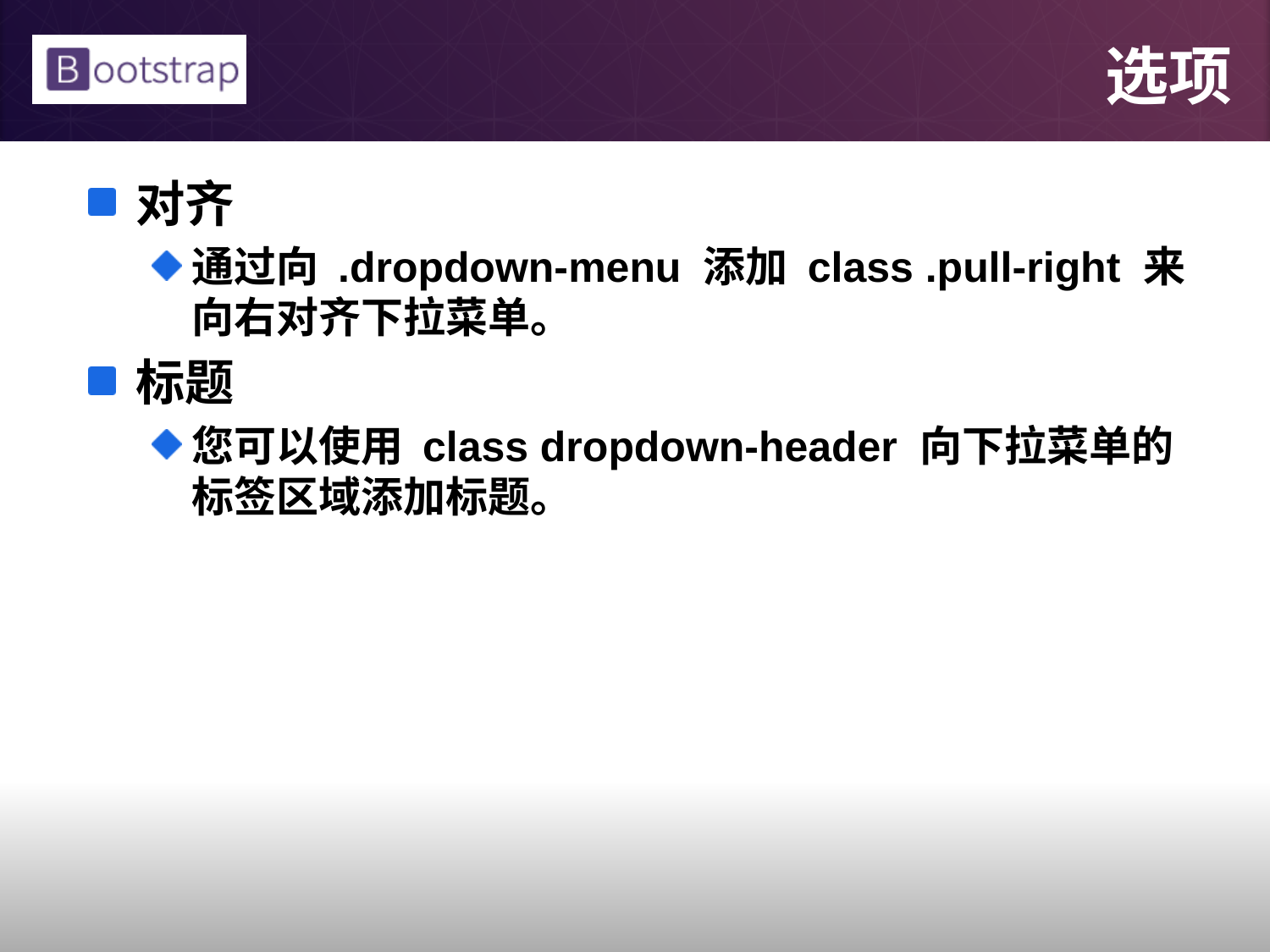

# 选项
对齐
通过向 .dropdown-menu 添加 class .pull-right 来向右对齐下拉菜单。
标题
您可以使用 class dropdown-header 向下拉菜单的标签区域添加标题。